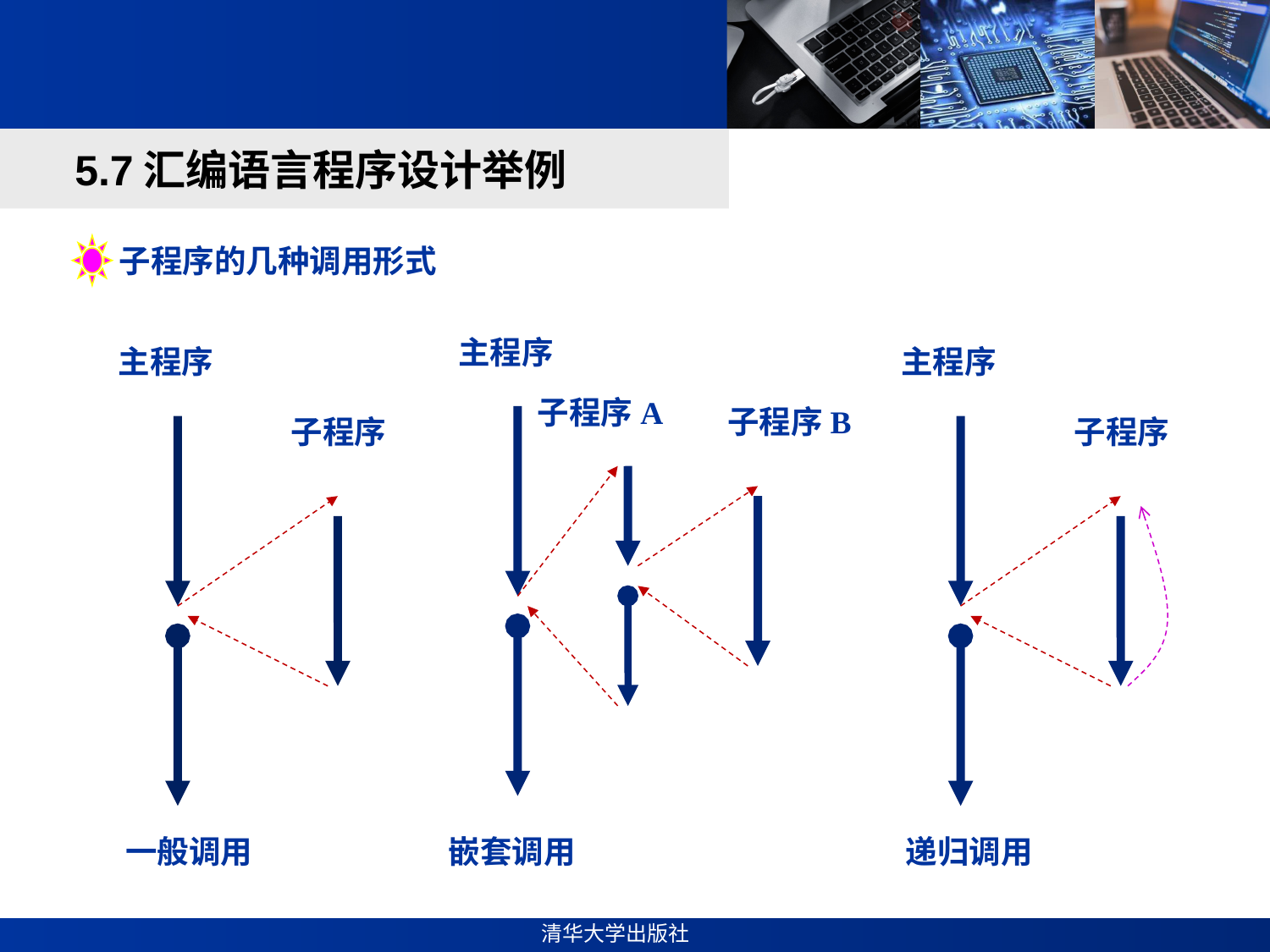

#
5.7汇编语言程序设计举例

子程序的几种调用形式

主程序
子程序A
子程序B

嵌套调用
主程序
子程序

一般调用
主程序
子程序

递归调用